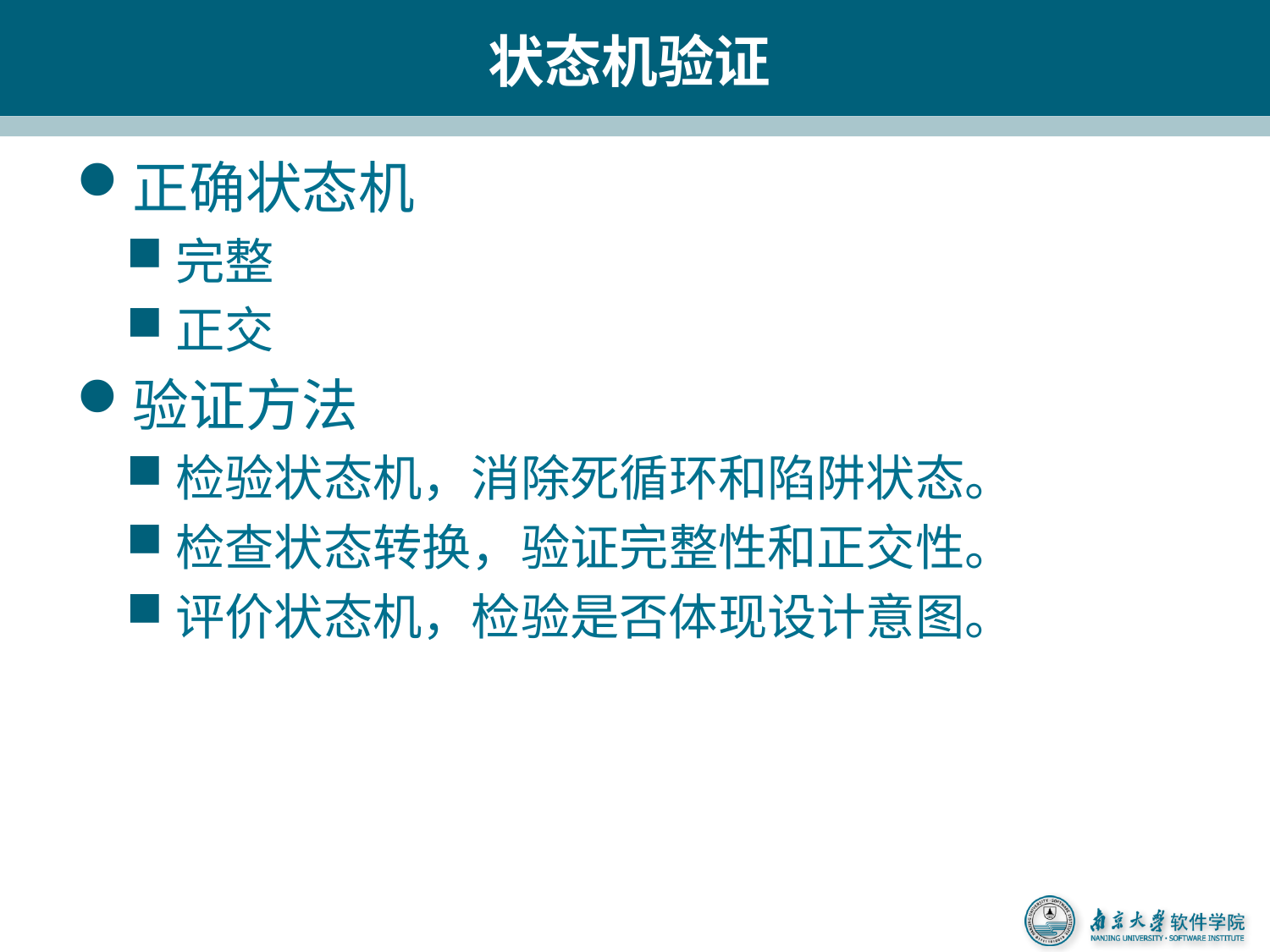

# 状态机验证
正确状态机
完整
正交
验证方法
检验状态机，消除死循环和陷阱状态。
检查状态转换，验证完整性和正交性。
评价状态机，检验是否体现设计意图。